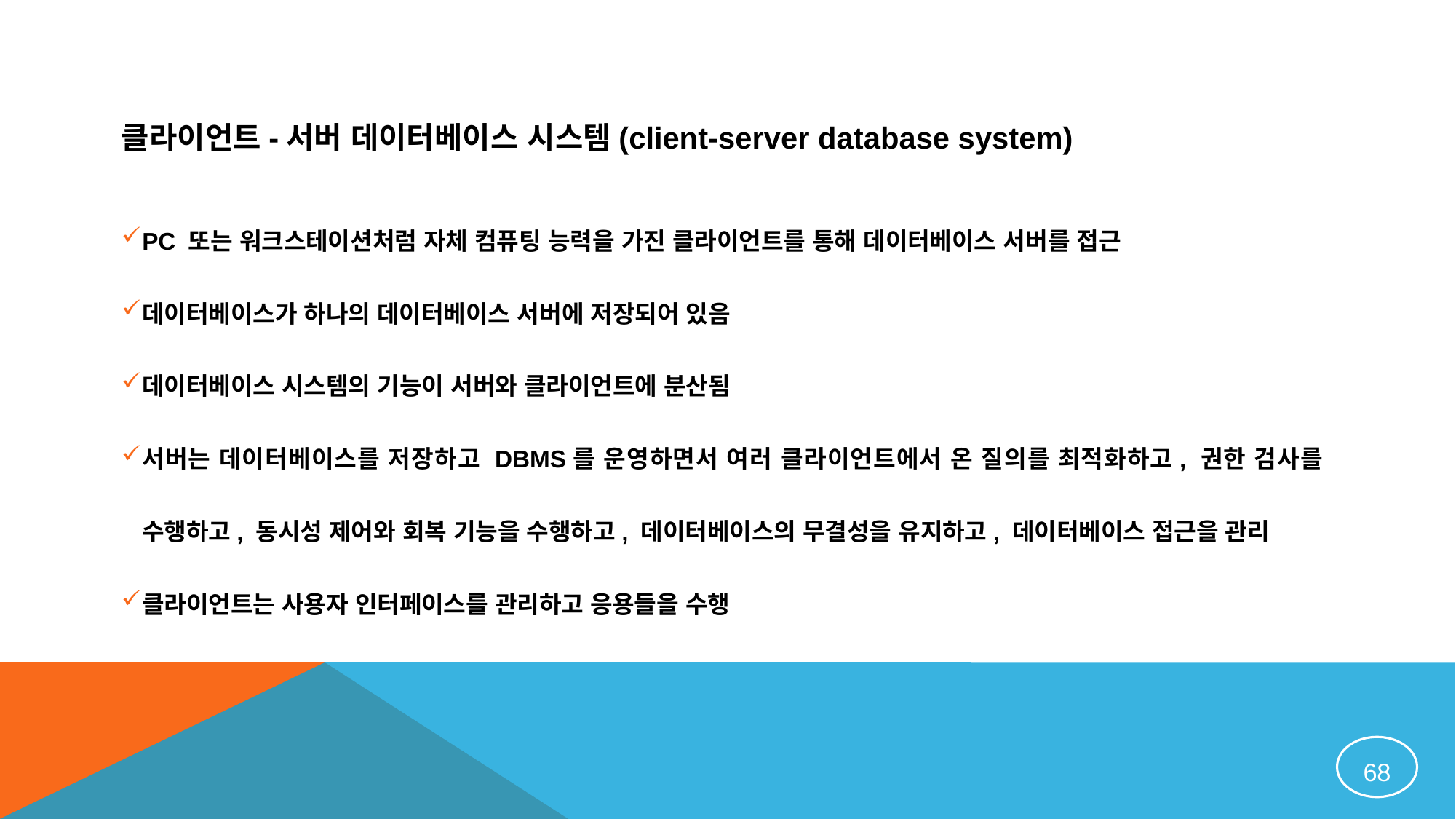

클라이언트-서버 데이터베이스 시스템(client-server database system)
PC 또는 워크스테이션처럼 자체 컴퓨팅 능력을 가진 클라이언트를 통해 데이터베이스 서버를 접근
데이터베이스가 하나의 데이터베이스 서버에 저장되어 있음
데이터베이스 시스템의 기능이 서버와 클라이언트에 분산됨
서버는 데이터베이스를 저장하고 DBMS를 운영하면서 여러 클라이언트에서 온 질의를 최적화하고, 권한 검사를 수행하고, 동시성 제어와 회복 기능을 수행하고, 데이터베이스의 무결성을 유지하고, 데이터베이스 접근을 관리
클라이언트는 사용자 인터페이스를 관리하고 응용들을 수행
68